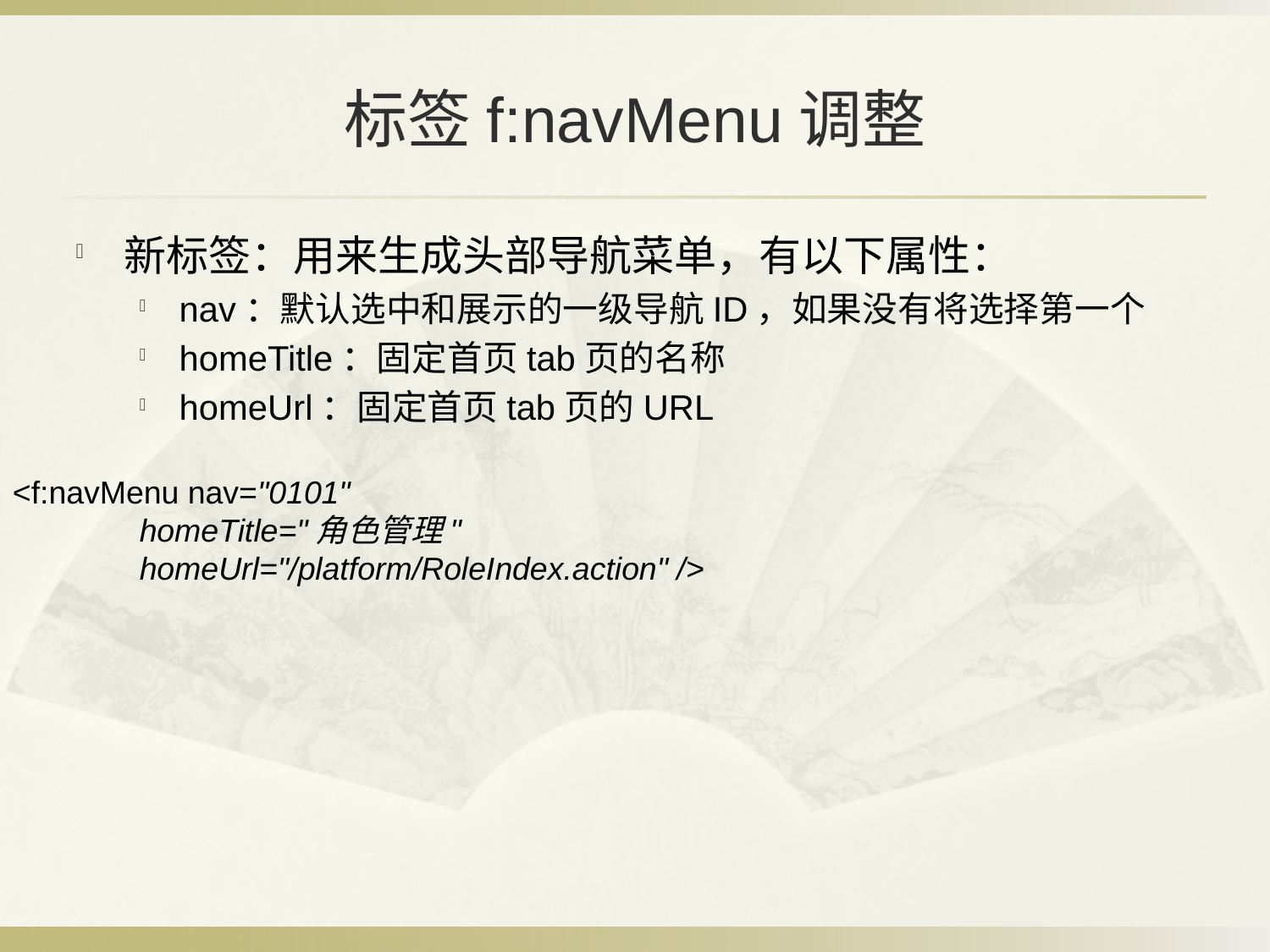

# 标签f:navMenu调整
新标签：用来生成头部导航菜单，有以下属性：
nav：默认选中和展示的一级导航ID，如果没有将选择第一个
homeTitle：固定首页tab页的名称
homeUrl：固定首页tab页的URL
<f:navMenu nav="0101"
	homeTitle="角色管理"
	homeUrl="/platform/RoleIndex.action" />